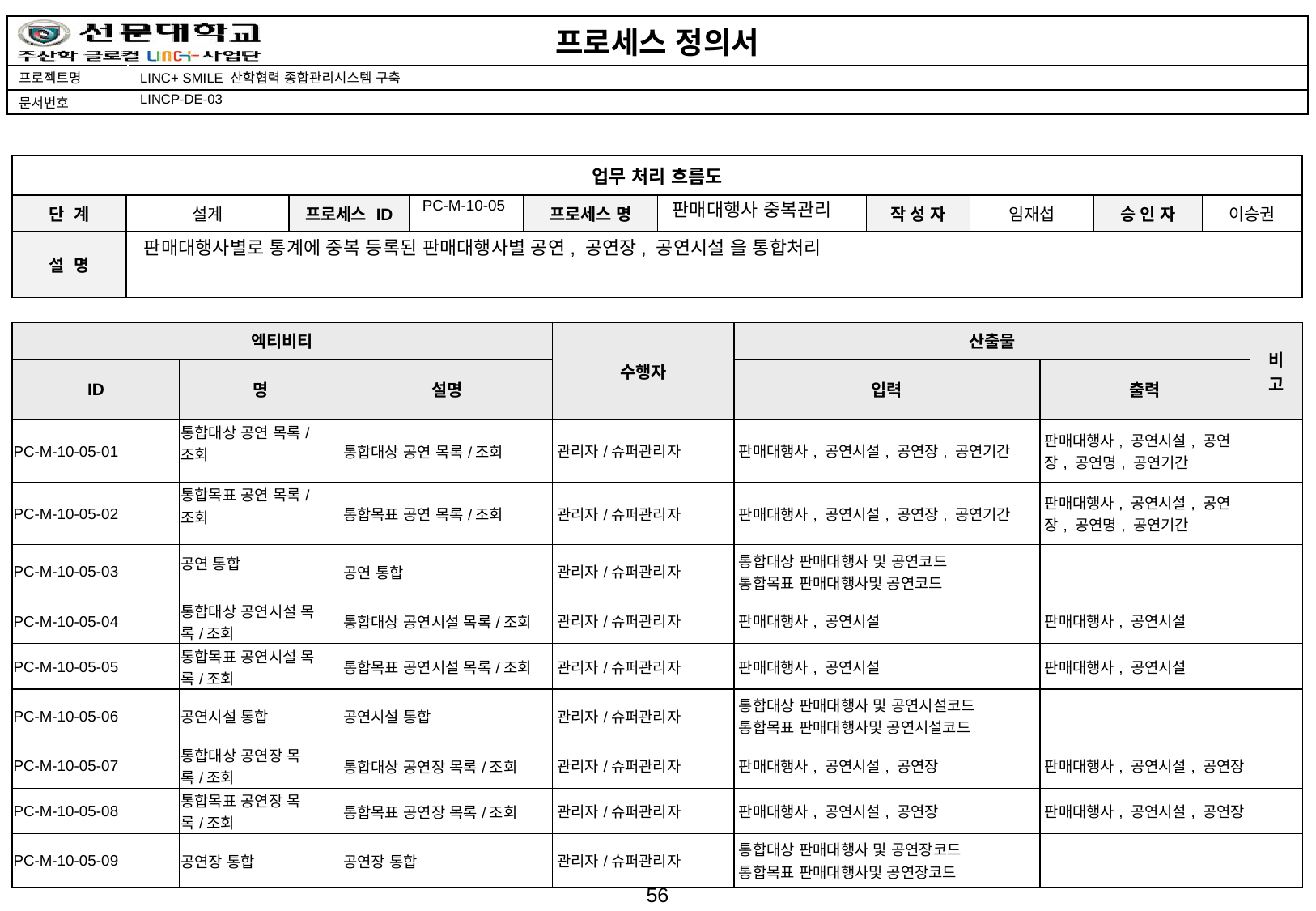

PC-M-10-05
판매대행사 중복관리
판매대행사별로 통계에 중복 등록된 판매대행사별 공연, 공연장, 공연시설 을 통합처리
| 엑티비티 |  |  | 수행자 | 산출물 |  | 비고 |
| --- | --- | --- | --- | --- | --- | --- |
| ID | 명 | 설명 |  | 입력 | 출력 |  |
| PC-M-10-05-01 | 통합대상 공연 목록/조회 | 통합대상 공연 목록/조회 | 관리자/슈퍼관리자 | 판매대행사, 공연시설, 공연장, 공연기간 | 판매대행사, 공연시설, 공연장, 공연명, 공연기간 |  |
| PC-M-10-05-02 | 통합목표 공연 목록/조회 | 통합목표 공연 목록/조회 | 관리자/슈퍼관리자 | 판매대행사, 공연시설, 공연장, 공연기간 | 판매대행사, 공연시설, 공연장, 공연명, 공연기간 |  |
| PC-M-10-05-03 | 공연 통합 | 공연 통합 | 관리자/슈퍼관리자 | 통합대상 판매대행사 및 공연코드 통합목표 판매대행사및 공연코드 |  |  |
| PC-M-10-05-04 | 통합대상 공연시설 목록/조회 | 통합대상 공연시설 목록/조회 | 관리자/슈퍼관리자 | 판매대행사, 공연시설 | 판매대행사, 공연시설 |  |
| PC-M-10-05-05 | 통합목표 공연시설 목록/조회 | 통합목표 공연시설 목록/조회 | 관리자/슈퍼관리자 | 판매대행사, 공연시설 | 판매대행사, 공연시설 |  |
| PC-M-10-05-06 | 공연시설 통합 | 공연시설 통합 | 관리자/슈퍼관리자 | 통합대상 판매대행사 및 공연시설코드 통합목표 판매대행사및 공연시설코드 |  |  |
| PC-M-10-05-07 | 통합대상 공연장 목록/조회 | 통합대상 공연장 목록/조회 | 관리자/슈퍼관리자 | 판매대행사, 공연시설, 공연장 | 판매대행사, 공연시설, 공연장 |  |
| PC-M-10-05-08 | 통합목표 공연장 목록/조회 | 통합목표 공연장 목록/조회 | 관리자/슈퍼관리자 | 판매대행사, 공연시설, 공연장 | 판매대행사, 공연시설, 공연장 |  |
| PC-M-10-05-09 | 공연장 통합 | 공연장 통합 | 관리자/슈퍼관리자 | 통합대상 판매대행사 및 공연장코드 통합목표 판매대행사및 공연장코드 |  |  |